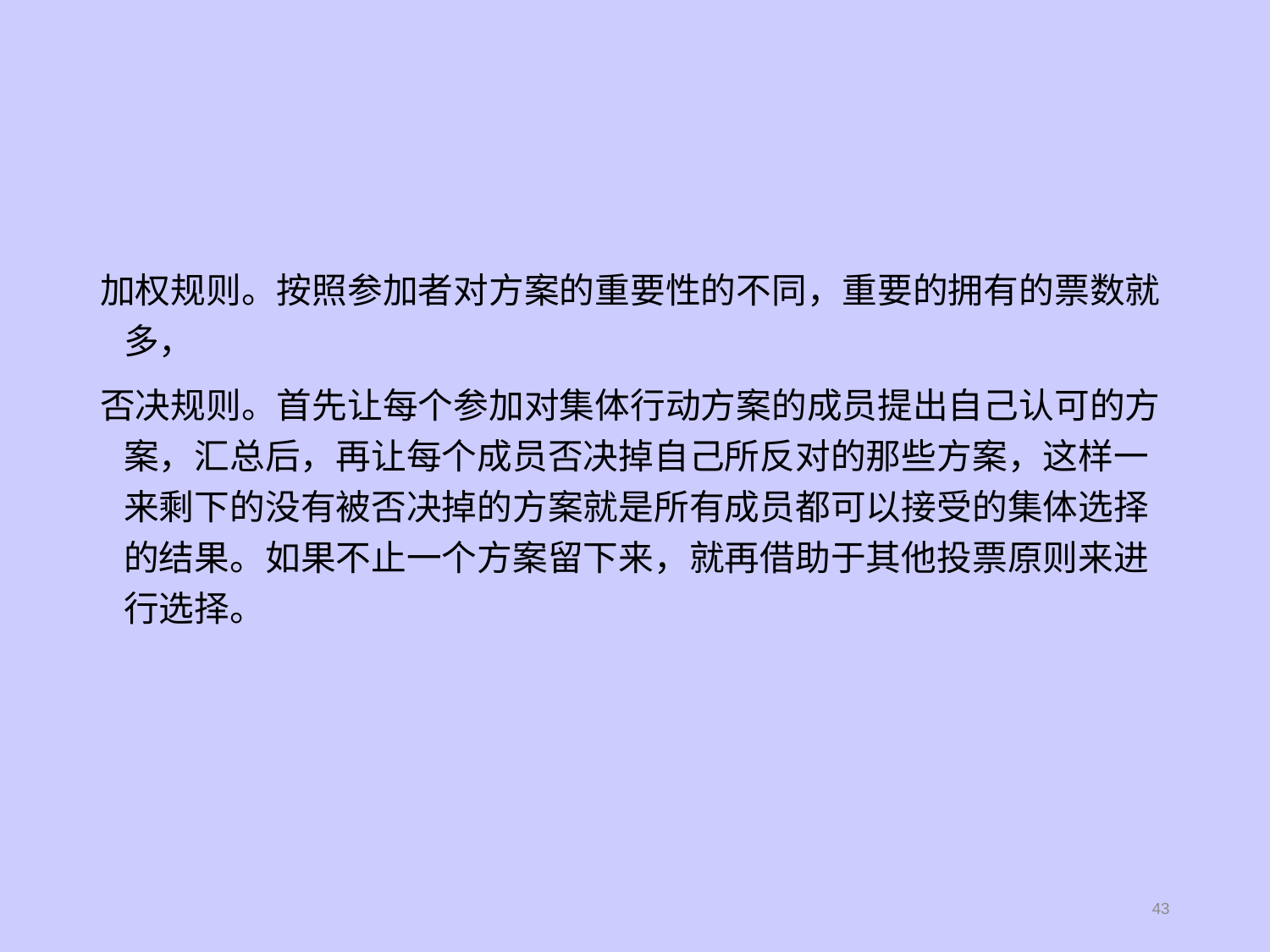

#
加权规则。按照参加者对方案的重要性的不同，重要的拥有的票数就多，
否决规则。首先让每个参加对集体行动方案的成员提出自己认可的方案，汇总后，再让每个成员否决掉自己所反对的那些方案，这样一来剩下的没有被否决掉的方案就是所有成员都可以接受的集体选择的结果。如果不止一个方案留下来，就再借助于其他投票原则来进行选择。

43